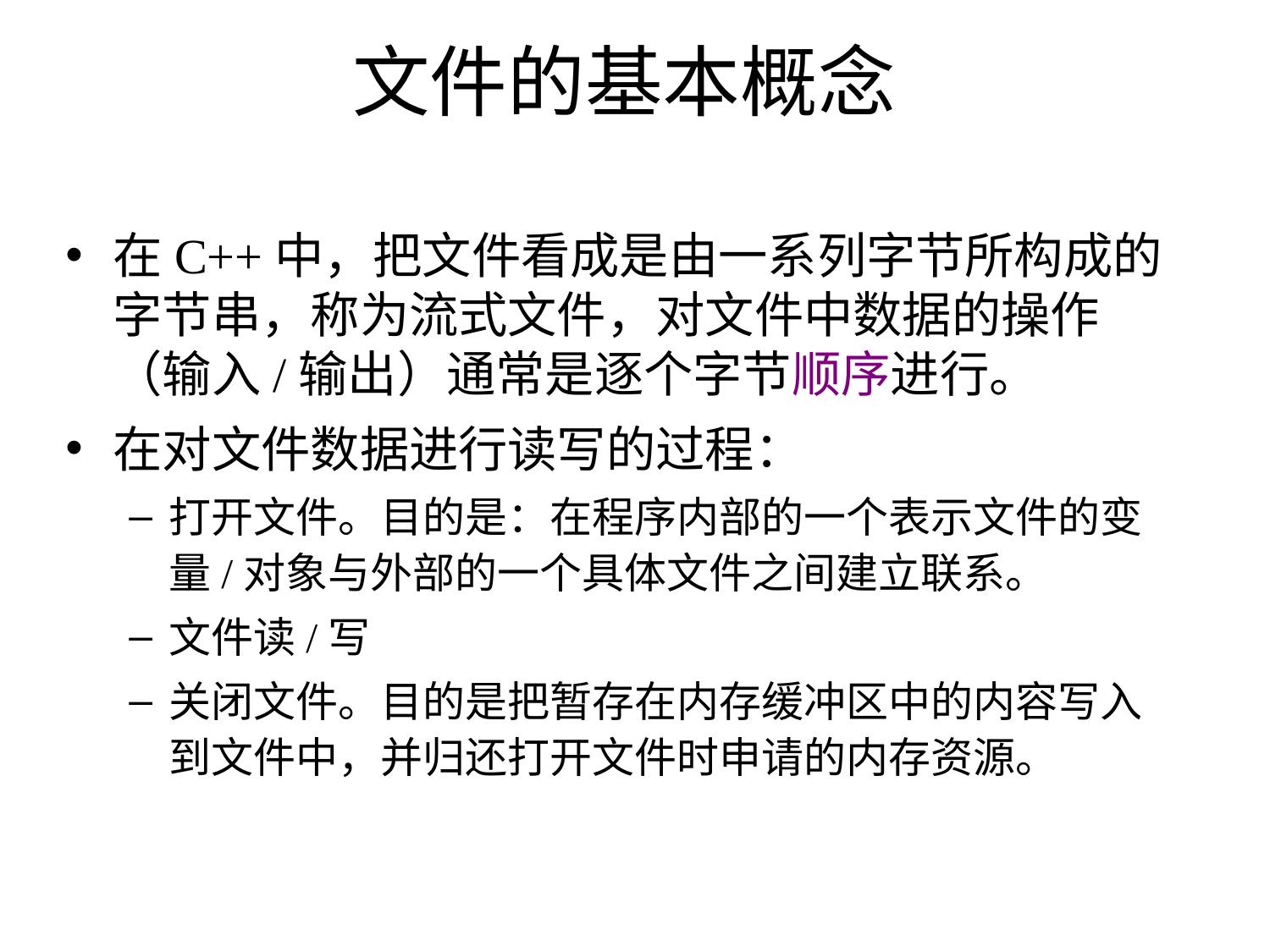

# 文件的基本概念
在C++中，把文件看成是由一系列字节所构成的字节串，称为流式文件，对文件中数据的操作（输入/输出）通常是逐个字节顺序进行。
在对文件数据进行读写的过程：
打开文件。目的是：在程序内部的一个表示文件的变量/对象与外部的一个具体文件之间建立联系。
文件读/写
关闭文件。目的是把暂存在内存缓冲区中的内容写入到文件中，并归还打开文件时申请的内存资源。